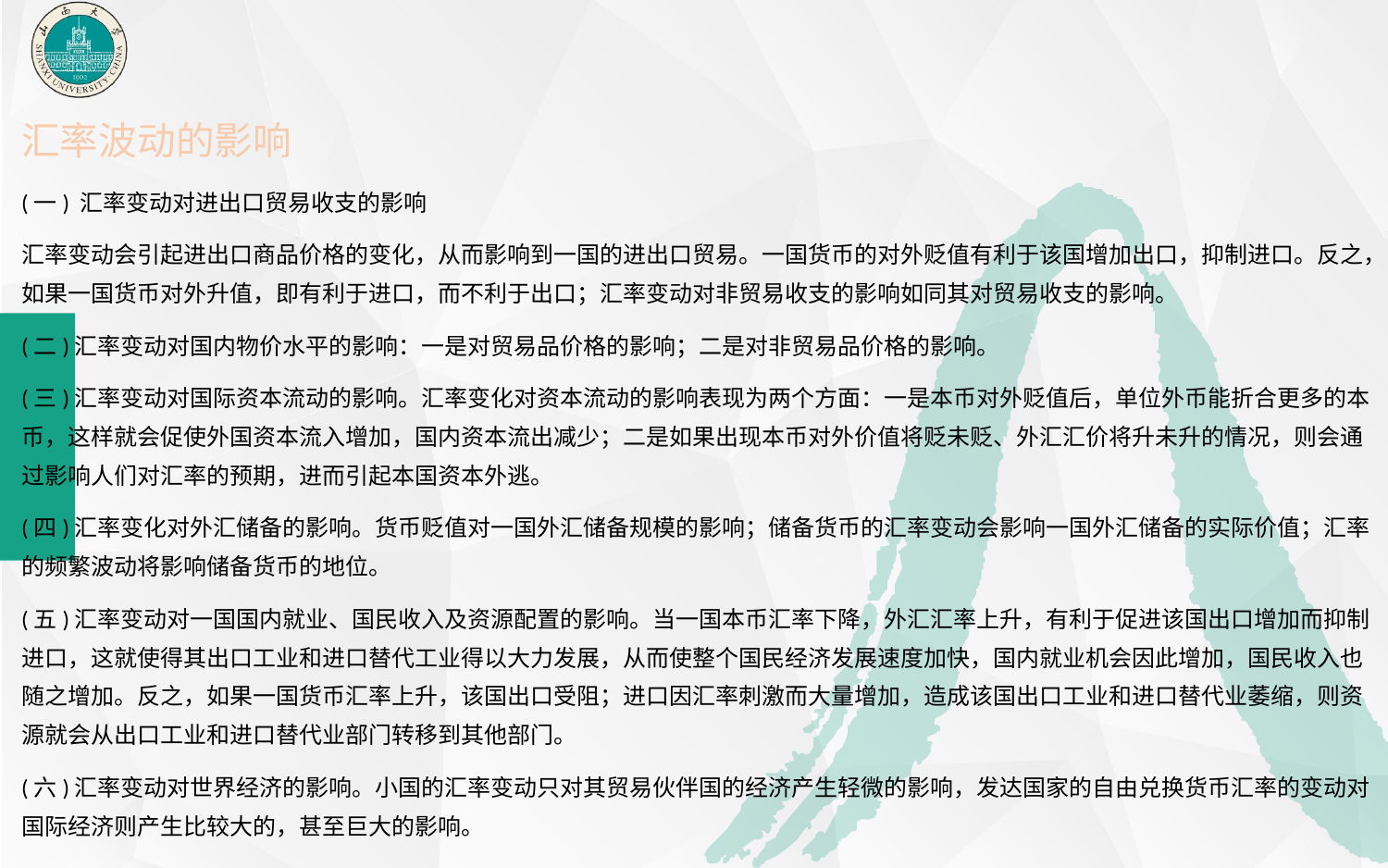

汇率波动的影响
(一) 汇率变动对进出口贸易收支的影响
汇率变动会引起进出口商品价格的变化，从而影响到一国的进出口贸易。一国货币的对外贬值有利于该国增加出口，抑制进口。反之，如果一国货币对外升值，即有利于进口，而不利于出口；汇率变动对非贸易收支的影响如同其对贸易收支的影响。
(二)汇率变动对国内物价水平的影响：一是对贸易品价格的影响；二是对非贸易品价格的影响。
(三)汇率变动对国际资本流动的影响。汇率变化对资本流动的影响表现为两个方面：一是本币对外贬值后，单位外币能折合更多的本币，这样就会促使外国资本流入增加，国内资本流出减少；二是如果出现本币对外价值将贬未贬、外汇汇价将升未升的情况，则会通过影响人们对汇率的预期，进而引起本国资本外逃。
(四)汇率变化对外汇储备的影响。货币贬值对一国外汇储备规模的影响；储备货币的汇率变动会影响一国外汇储备的实际价值；汇率的频繁波动将影响储备货币的地位。
(五)汇率变动对一国国内就业、国民收入及资源配置的影响。当一国本币汇率下降，外汇汇率上升，有利于促进该国出口增加而抑制进口，这就使得其出口工业和进口替代工业得以大力发展，从而使整个国民经济发展速度加快，国内就业机会因此增加，国民收入也随之增加。反之，如果一国货币汇率上升，该国出口受阻；进口因汇率刺激而大量增加，造成该国出口工业和进口替代业萎缩，则资源就会从出口工业和进口替代业部门转移到其他部门。
(六)汇率变动对世界经济的影响。小国的汇率变动只对其贸易伙伴国的经济产生轻微的影响，发达国家的自由兑换货币汇率的变动对国际经济则产生比较大的，甚至巨大的影响。